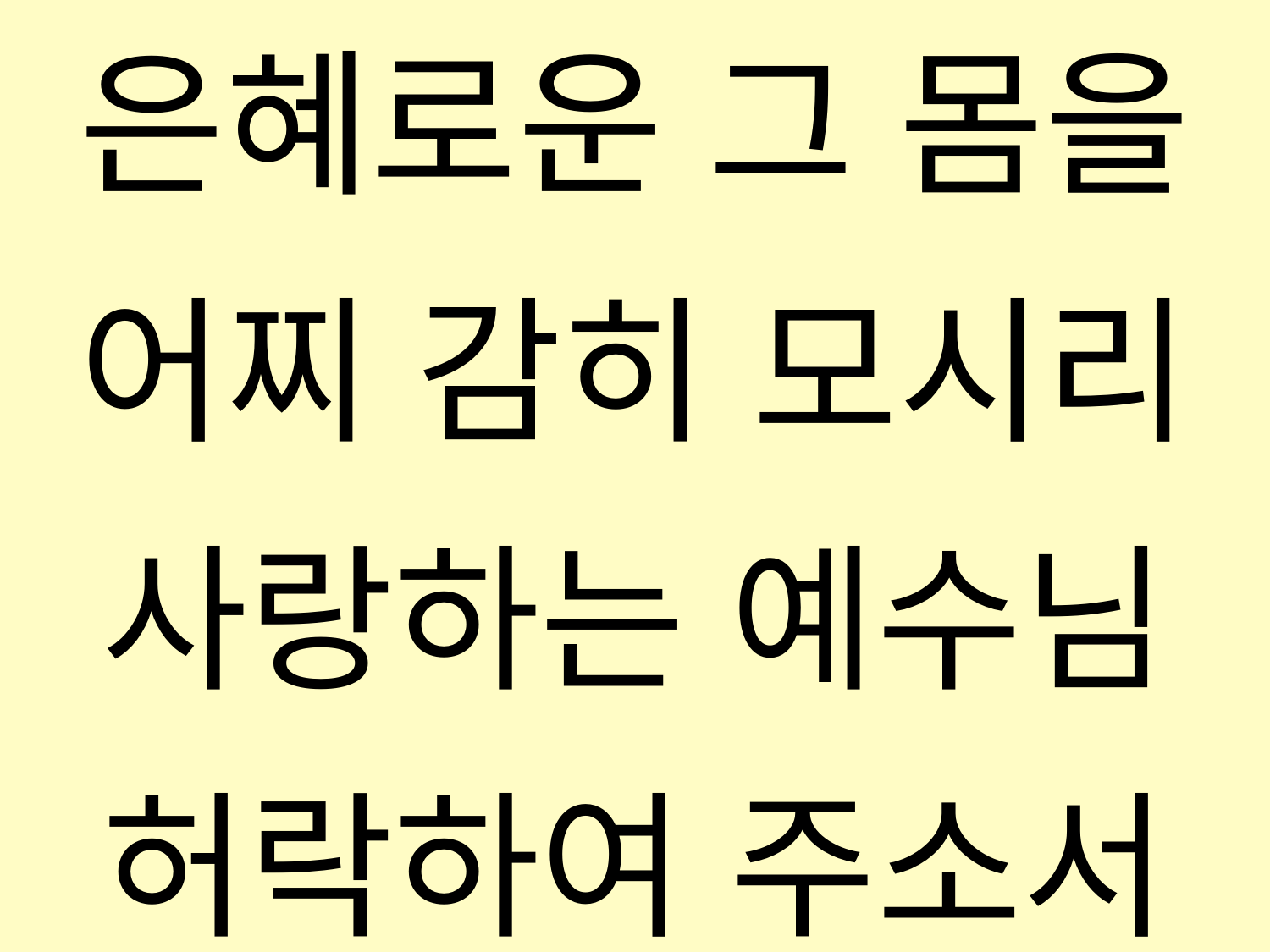

은혜로운 그 몸을
어찌 감히 모시리
사랑하는 예수님
허락하여 주소서